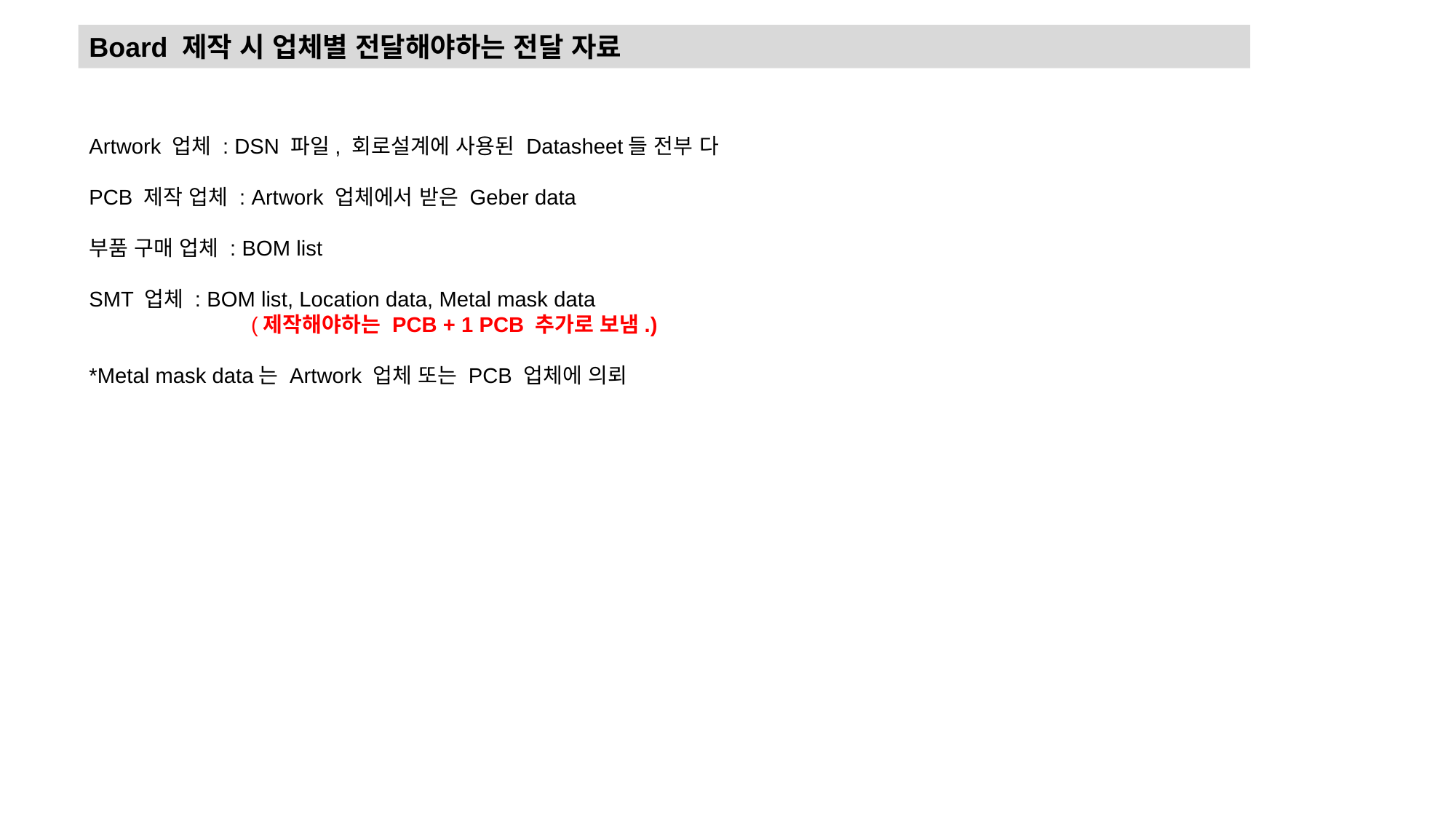

Board 제작 시 업체별 전달해야하는 전달 자료

Artwork 업체 : DSN 파일, 회로설계에 사용된 Datasheet들 전부 다

PCB 제작 업체 : Artwork 업체에서 받은 Geber data

부품 구매 업체 : BOM list

SMT 업체 : BOM list, Location data, Metal mask data
                           (제작해야하는 PCB + 1 PCB 추가로 보냄.)

*Metal mask data는 Artwork 업체 또는 PCB 업체에 의뢰